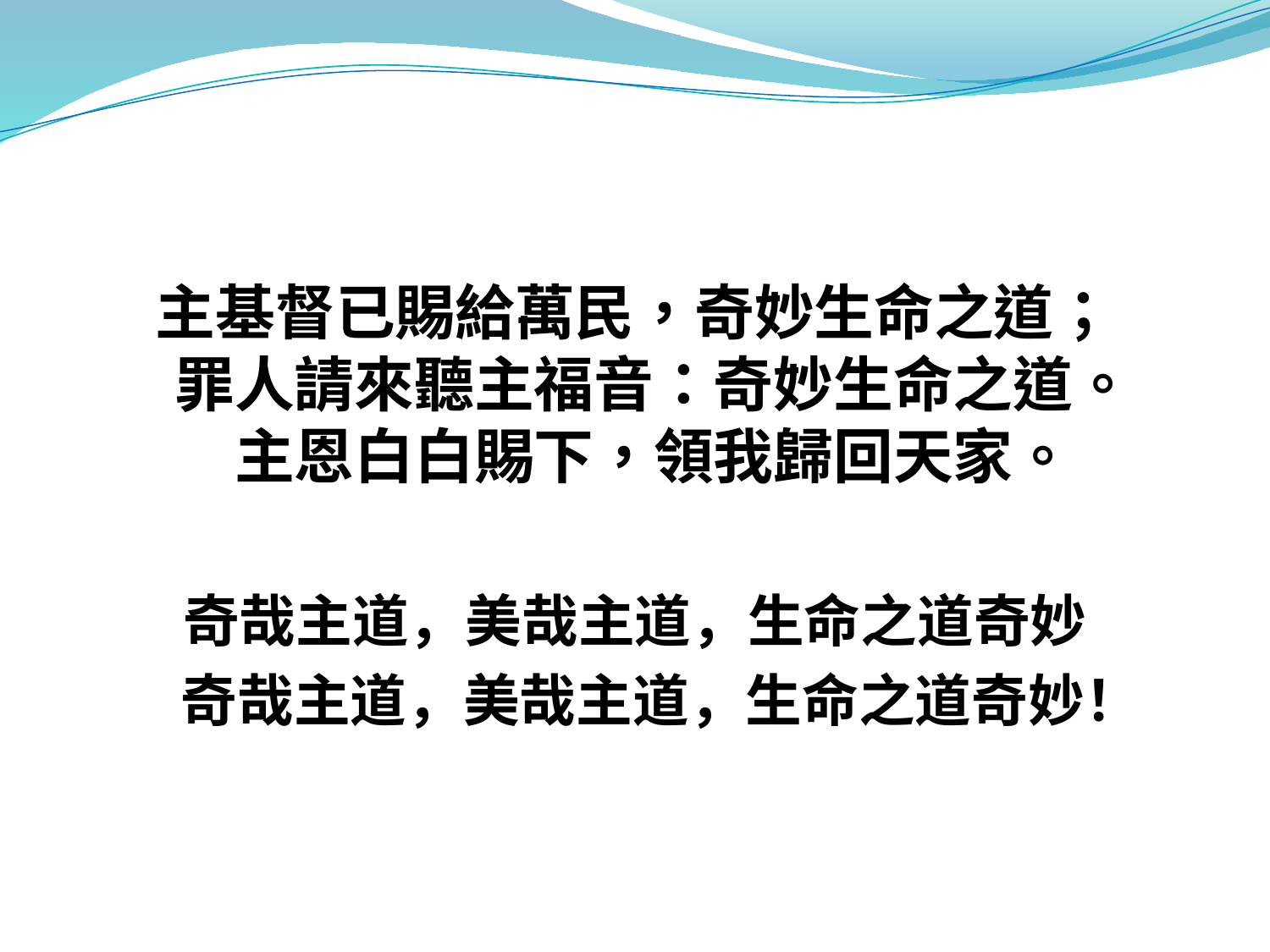

#
主基督已賜給萬民，奇妙生命之道；
罪人請來聽主福音：奇妙生命之道。
主恩白白賜下，領我歸回天家。

奇哉主道，美哉主道，生命之道奇妙
   奇哉主道，美哉主道，生命之道奇妙！